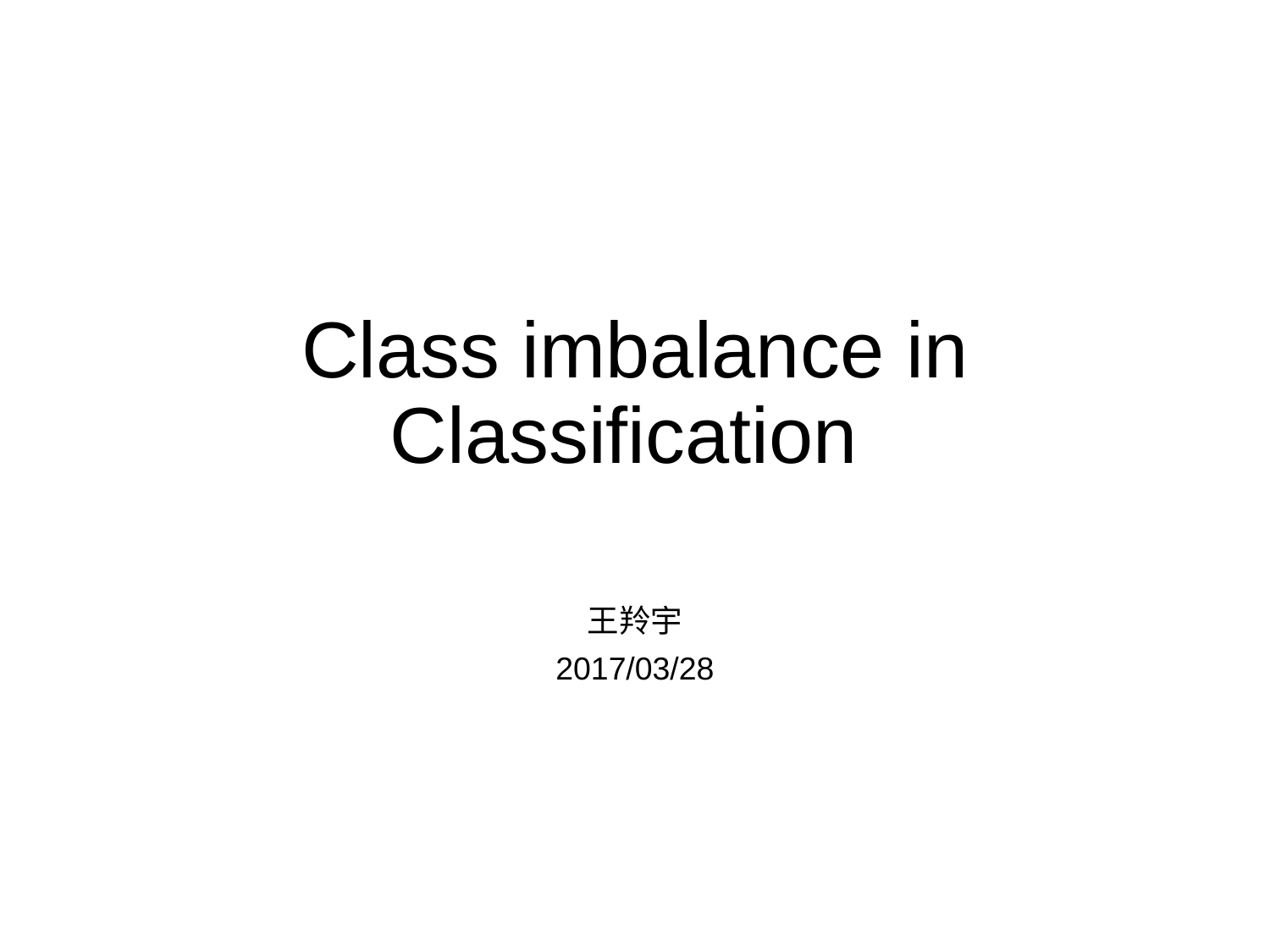

# Class imbalance in Classification

王羚宇
2017/03/28